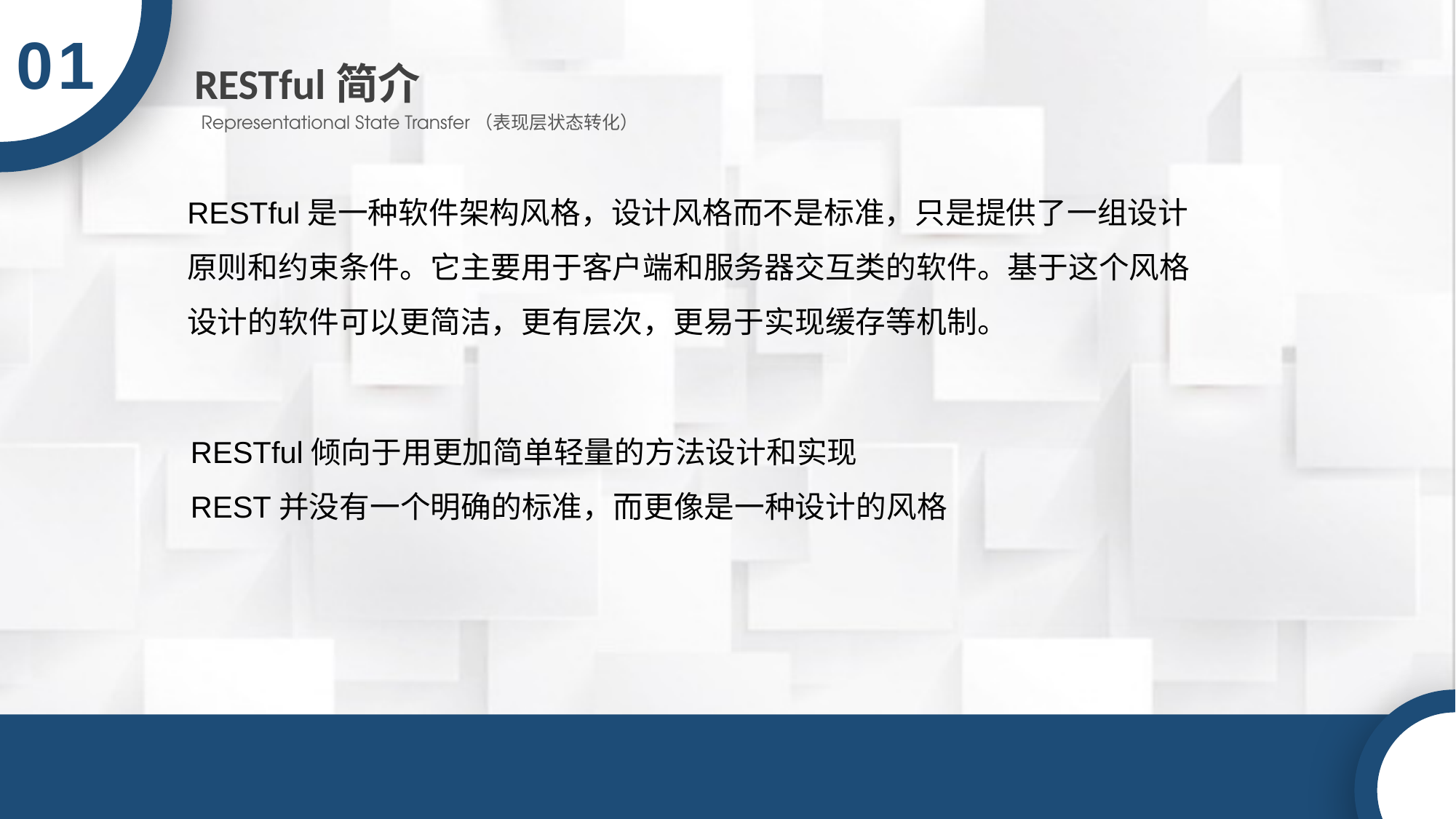

01
RESTful简介
Representational State Transfer（表现层状态转化）
RESTful是一种软件架构风格，设计风格而不是标准，只是提供了一组设计原则和约束条件。它主要用于客户端和服务器交互类的软件。基于这个风格设计的软件可以更简洁，更有层次，更易于实现缓存等机制。
RESTful倾向于用更加简单轻量的方法设计和实现
REST并没有一个明确的标准，而更像是一种设计的风格